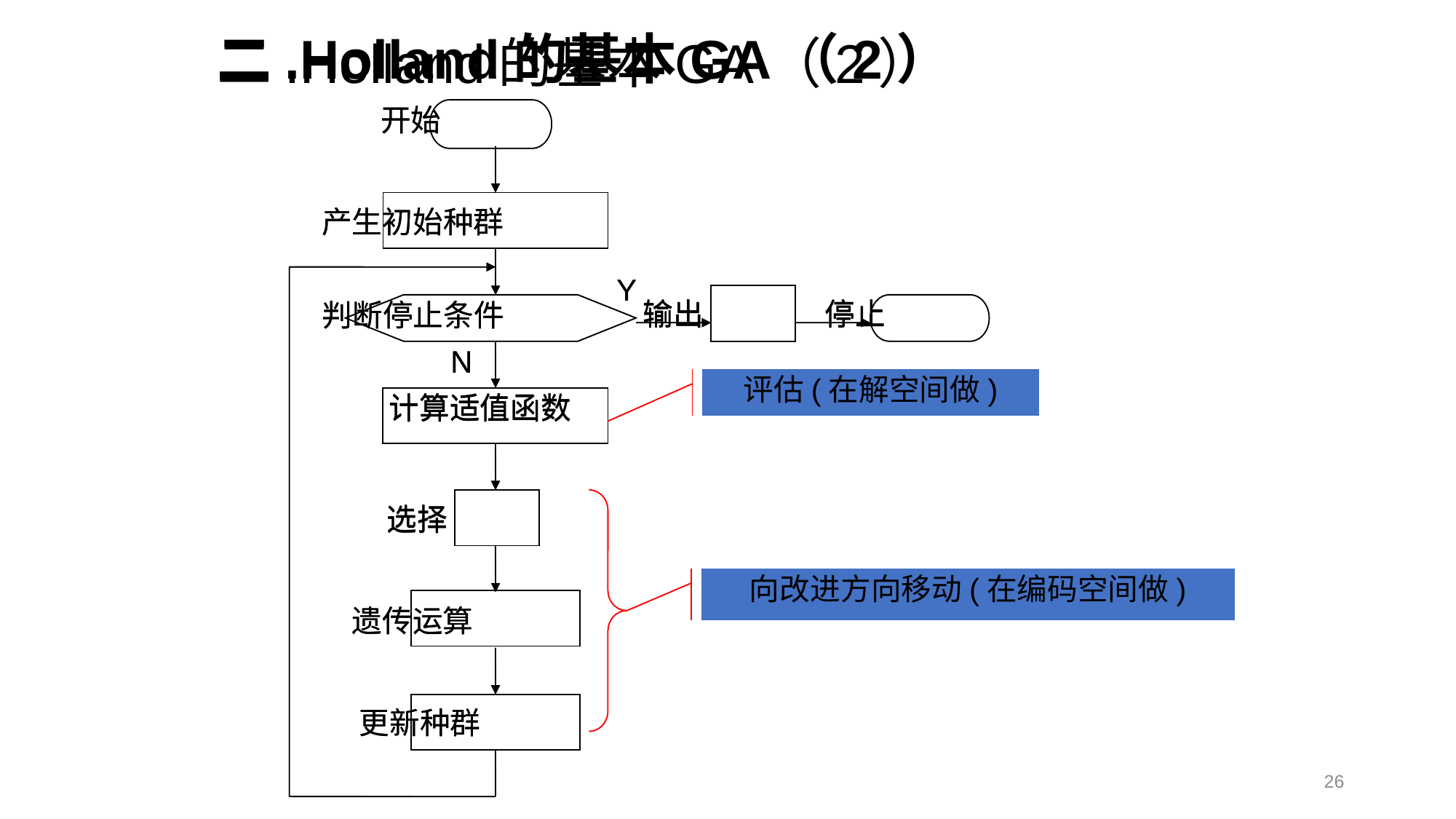

# 二.Holland的基本GA（2）
二.Holland的基本GA（2）

开始

产生初始种群

输出
停止

判断停止条件

计算适值函数

选择

遗传运算

更新种群

Y
N
评估(在解空间做)

向改进方向移动(在编码空间做)

开始

产生初始种群

输出
停止

判断停止条件

计算适值函数

选择

遗传运算

更新种群

Y
N
评估(在解空间做)

向改进方向移动(在编码空间做)

26